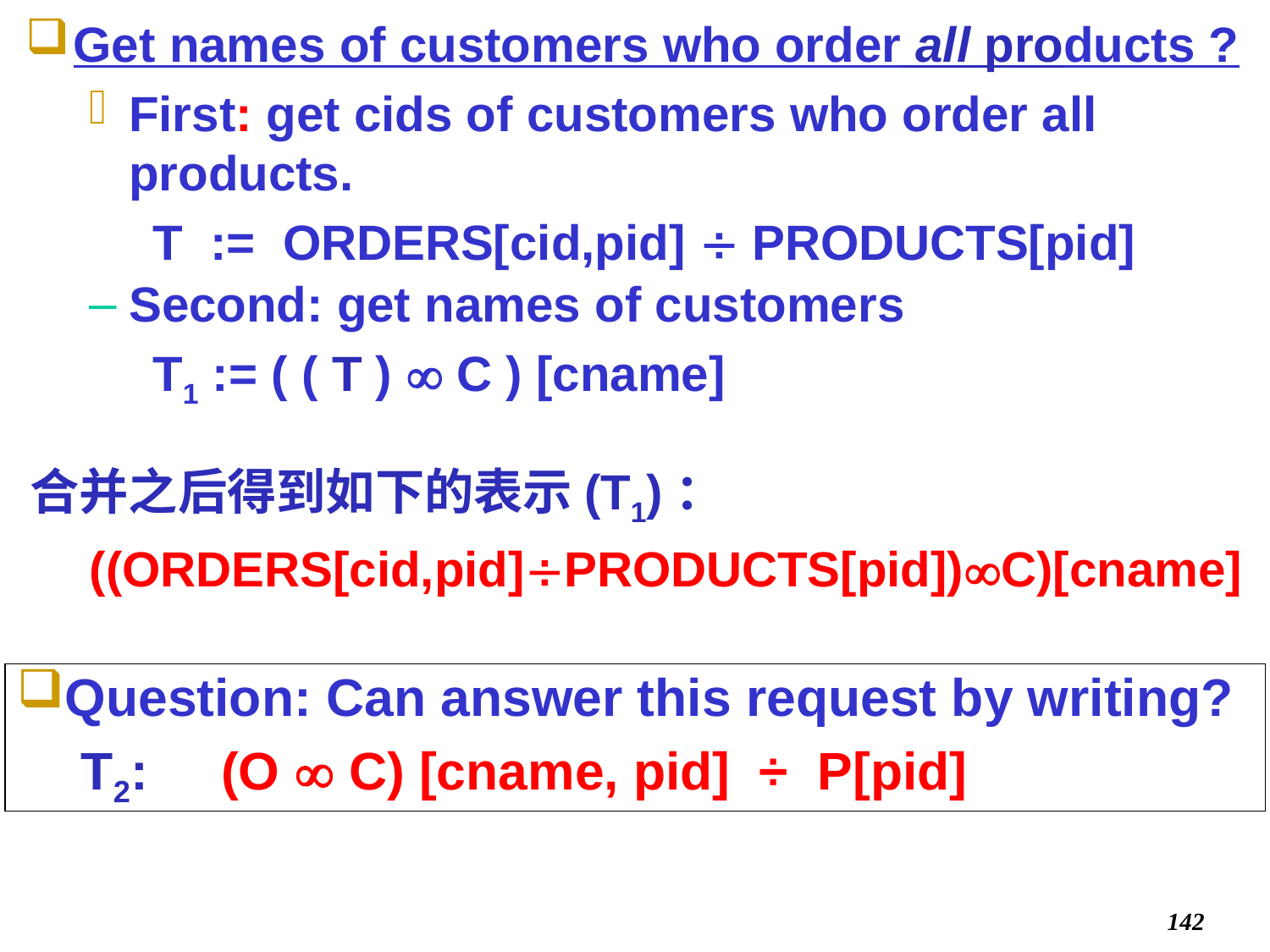

# Get names of customers who order all products ?
First: get cids of customers who order all products.
T  :=  ORDERS[cid,pid] ÷ PRODUCTS[pid]
Second: get names of customers
T1 := ( ( T ) ∞ C ) [cname]
合并之后得到如下的表示(T1)：
((ORDERS[cid,pid]÷PRODUCTS[pid])∞C)[cname]
Question: Can answer this request by writing?
T2:     (O ∞ C) [cname, pid]  ÷  P[pid]

142